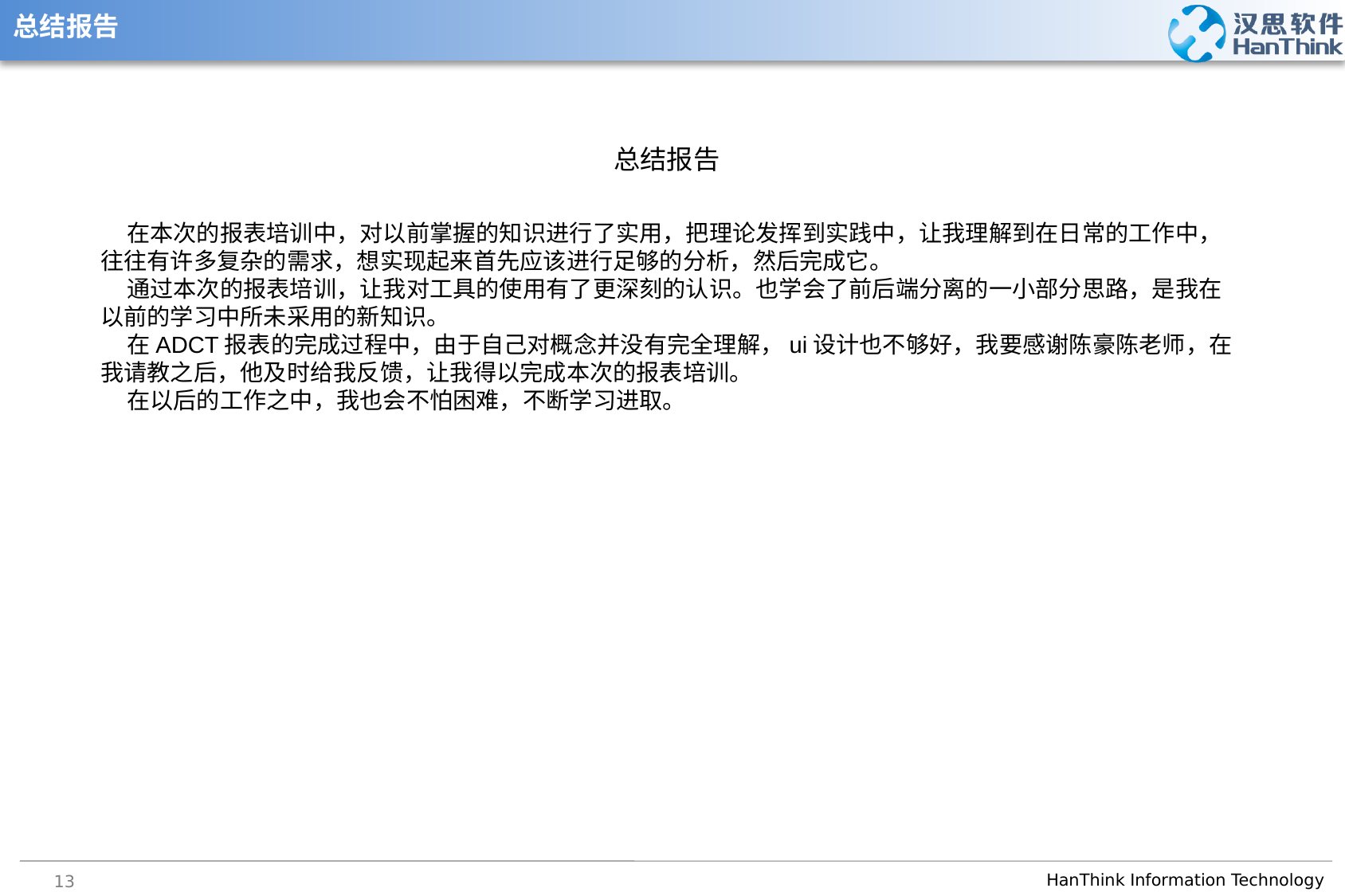

# 总结报告
总结报告

    在本次的报表培训中，对以前掌握的知识进行了实用，把理论发挥到实践中，让我理解到在日常的工作中，往往有许多复杂的需求，想实现起来首先应该进行足够的分析，然后完成它。
    通过本次的报表培训，让我对工具的使用有了更深刻的认识。也学会了前后端分离的一小部分思路，是我在以前的学习中所未采用的新知识。
    在ADCT报表的完成过程中，由于自己对概念并没有完全理解，ui设计也不够好，我要感谢陈豪陈老师，在我请教之后，他及时给我反馈，让我得以完成本次的报表培训。
    在以后的工作之中，我也会不怕困难，不断学习进取。
13